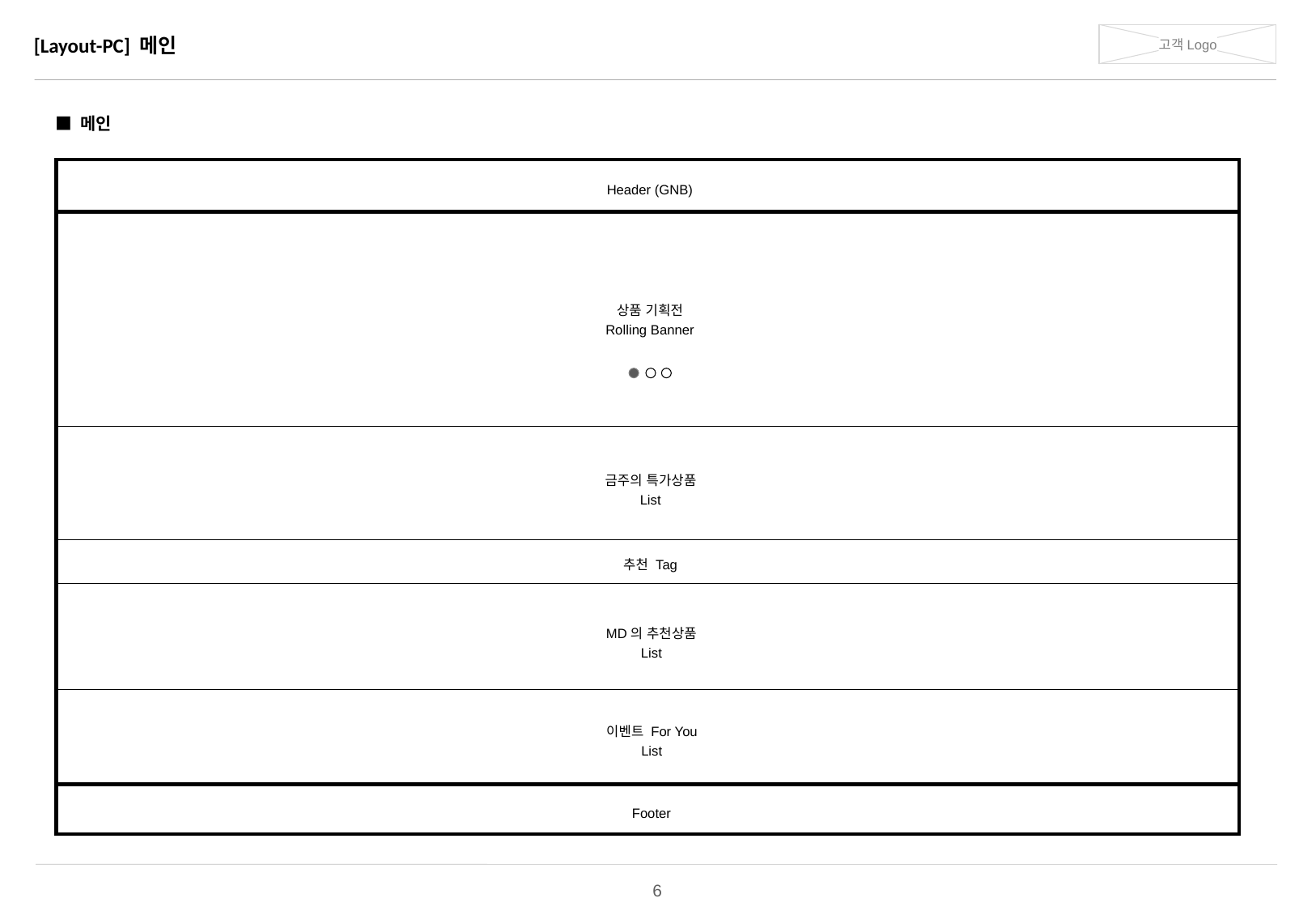

# [Layout-PC] 메인
■ 메인

Header (GNB)
상품 기획전
Rolling Banner

금주의 특가상품
List
추천 Tag
MD의 추천상품
List
이벤트 For You
List
Footer